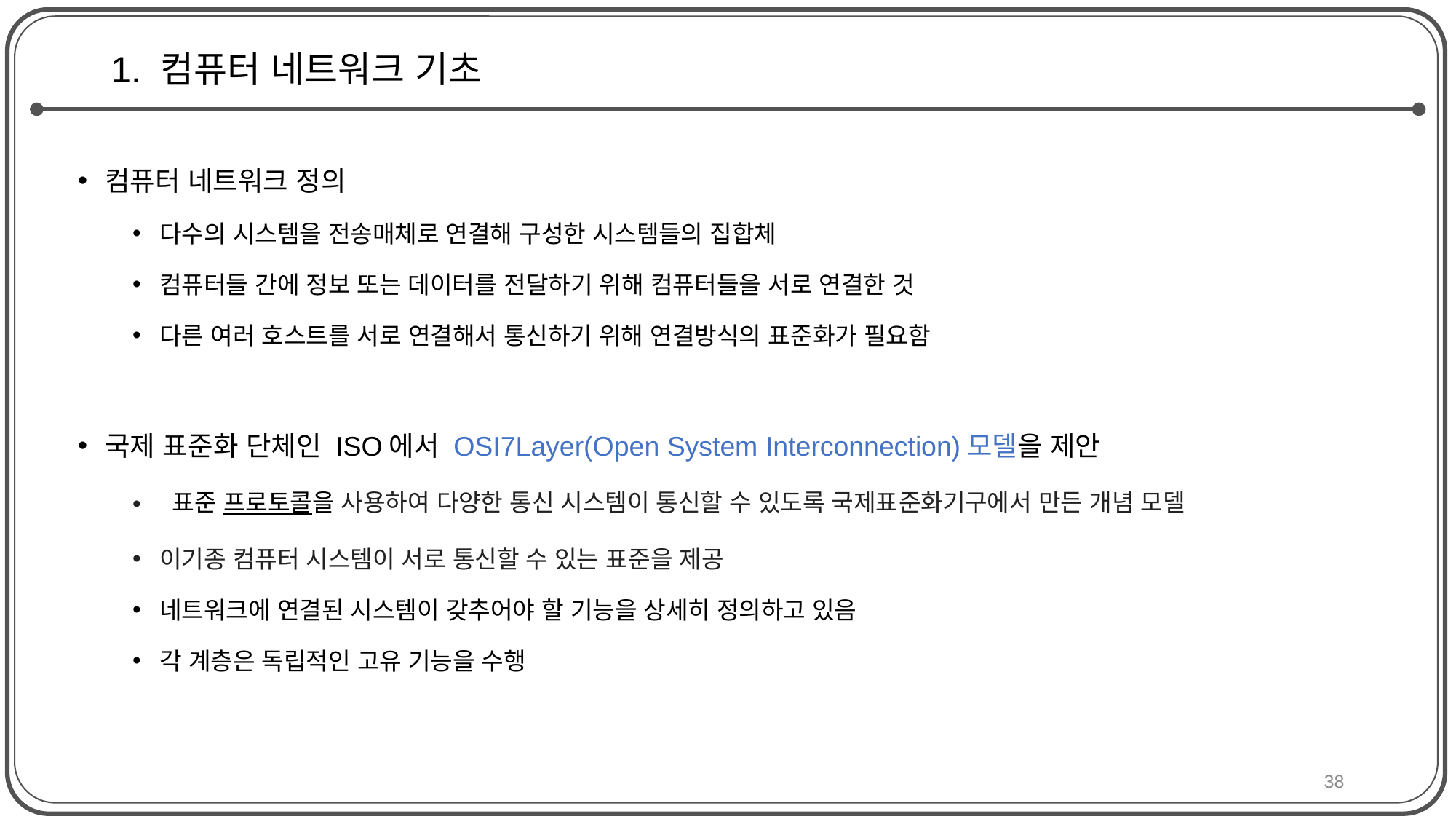

# 1. 컴퓨터 네트워크 기초
컴퓨터 네트워크 정의
다수의 시스템을 전송매체로 연결해 구성한 시스템들의 집합체
컴퓨터들 간에 정보 또는 데이터를 전달하기 위해 컴퓨터들을 서로 연결한 것
다른 여러 호스트를 서로 연결해서 통신하기 위해 연결방식의 표준화가 필요함

국제 표준화 단체인 ISO에서 OSI7Layer(Open System Interconnection)모델을 제안
 표준 프로토콜을 사용하여 다양한 통신 시스템이 통신할 수 있도록 국제표준화기구에서 만든 개념 모델
이기종 컴퓨터 시스템이 서로 통신할 수 있는 표준을 제공
네트워크에 연결된 시스템이 갖추어야 할 기능을 상세히 정의하고 있음
각 계층은 독립적인 고유 기능을 수행
38